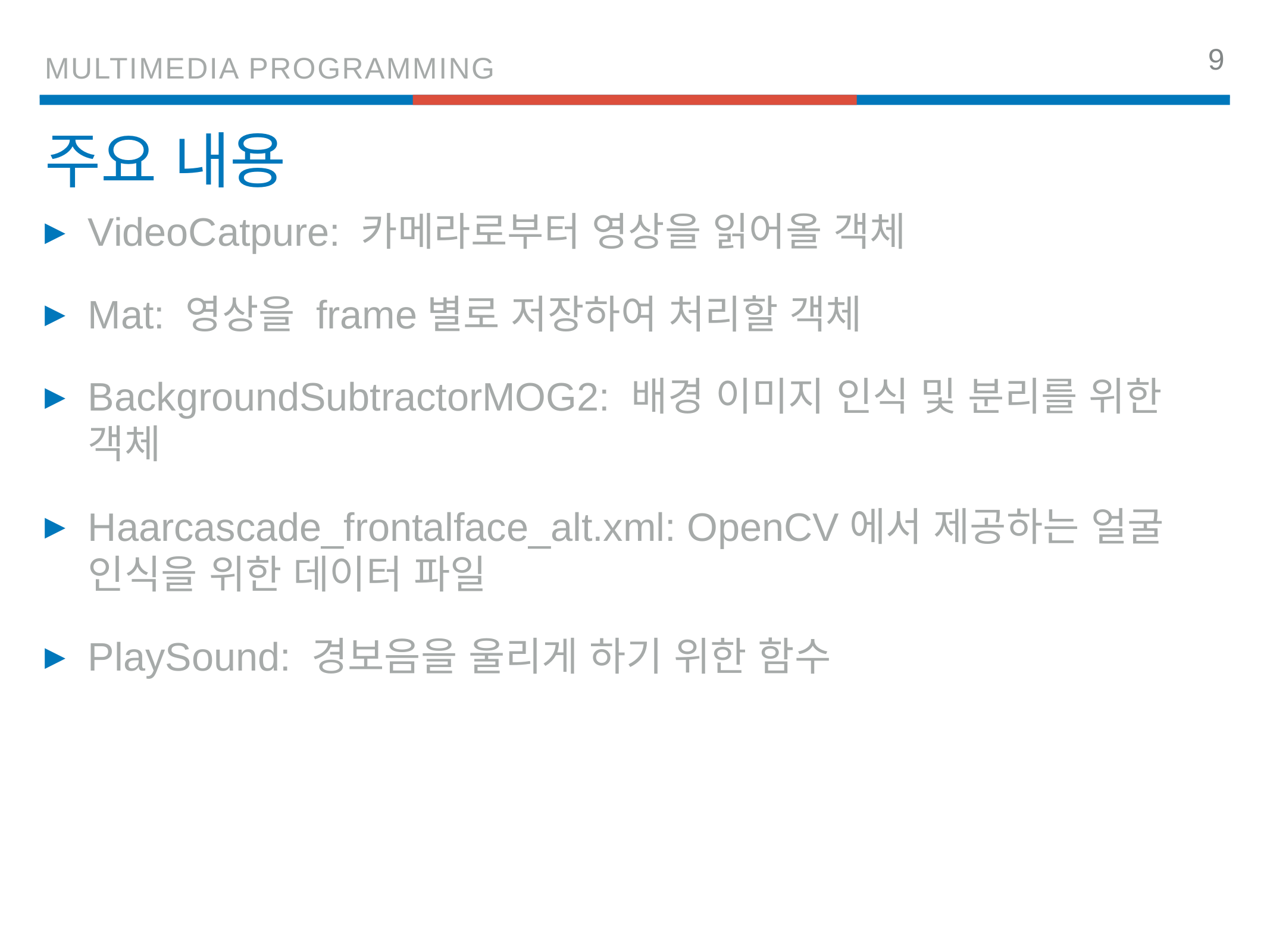

9
Multimedia programming

# 주요 내용
VideoCatpure: 카메라로부터 영상을 읽어올 객체
Mat: 영상을 frame별로 저장하여 처리할 객체
BackgroundSubtractorMOG2: 배경 이미지 인식 및 분리를 위한 객체
Haarcascade_frontalface_alt.xml: OpenCV에서 제공하는 얼굴 인식을 위한 데이터 파일
PlaySound: 경보음을 울리게 하기 위한 함수